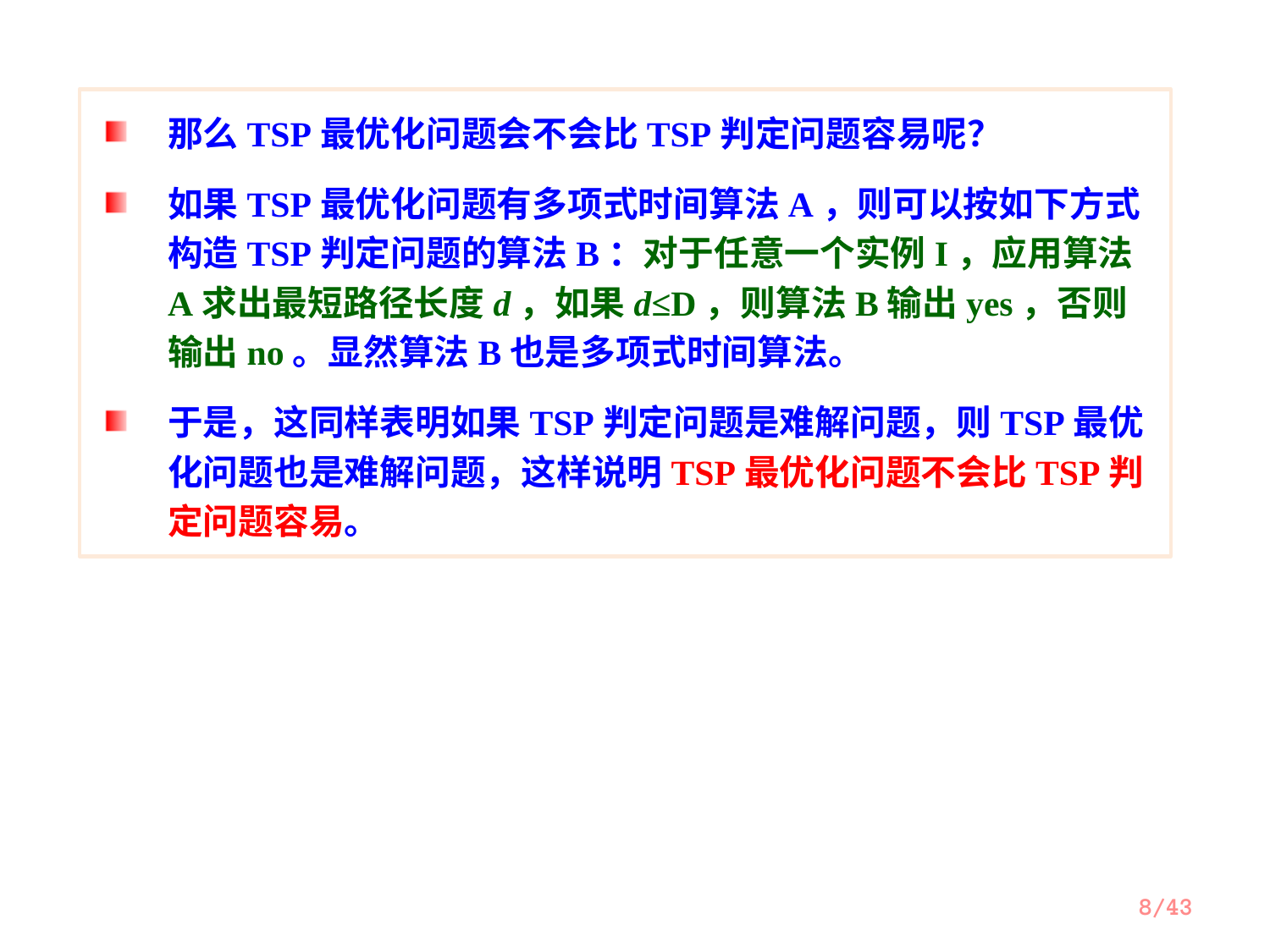

那么TSP最优化问题会不会比TSP判定问题容易呢？
如果TSP最优化问题有多项式时间算法A，则可以按如下方式构造TSP判定问题的算法B：对于任意一个实例I，应用算法A求出最短路径长度d，如果d≤D，则算法B输出yes，否则输出no。显然算法B也是多项式时间算法。
于是，这同样表明如果TSP判定问题是难解问题，则TSP最优化问题也是难解问题，这样说明TSP最优化问题不会比TSP判定问题容易。
8/43